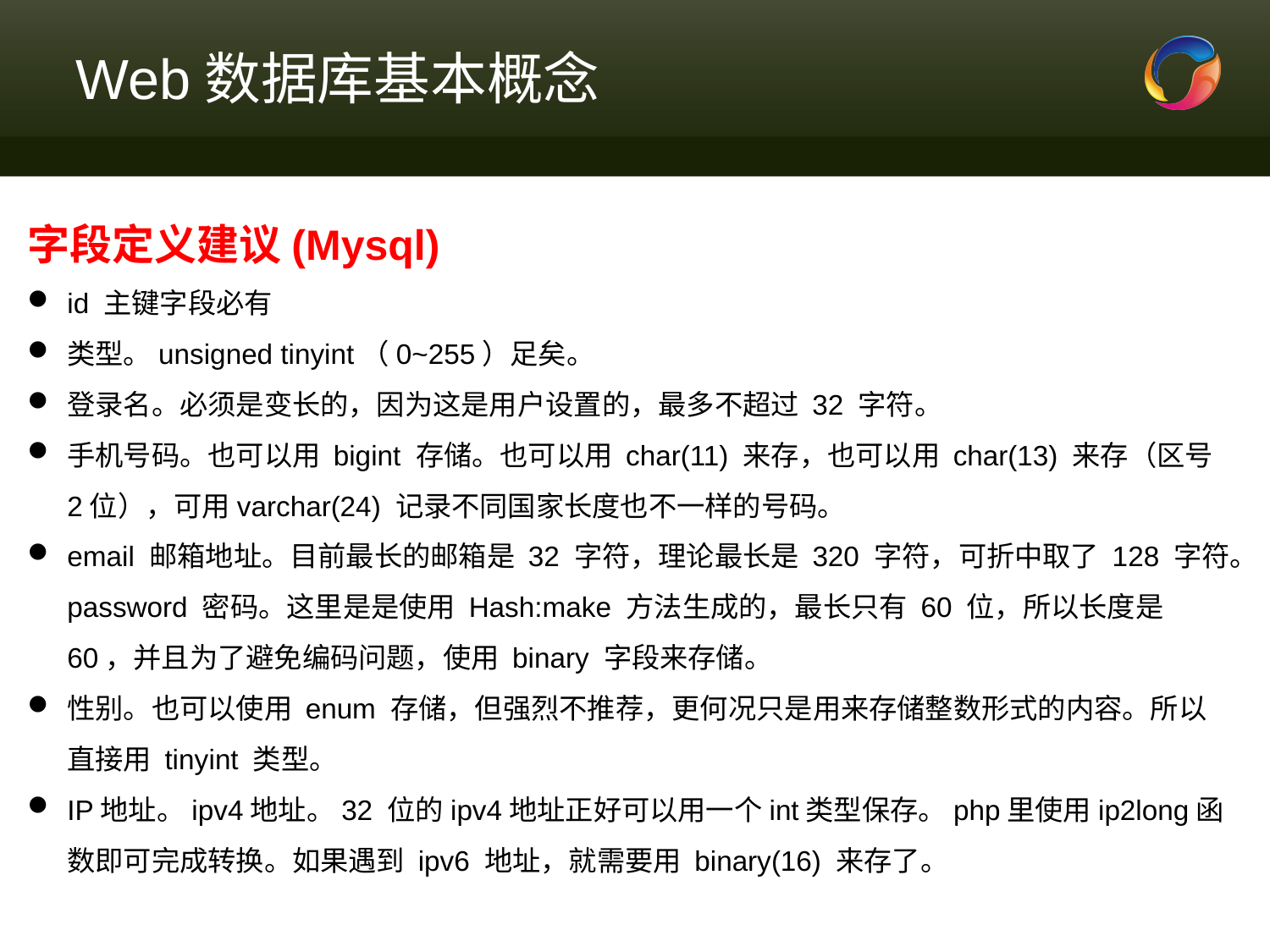

# Web数据库基本概念

字段定义建议(Mysql)
id 主键字段必有
类型。unsigned tinyint（0~255）足矣。
登录名。必须是变长的，因为这是用户设置的，最多不超过 32 字符。
手机号码。也可以用 bigint 存储。也可以用 char(11) 来存，也可以用 char(13) 来存（区号2位），可用varchar(24) 记录不同国家长度也不一样的号码。
email 邮箱地址。目前最长的邮箱是 32 字符，理论最长是 320 字符，可折中取了 128 字符。password 密码。这里是是使用 Hash:make 方法生成的，最长只有 60 位，所以长度是 60，并且为了避免编码问题，使用 binary 字段来存储。
性别。也可以使用 enum 存储，但强烈不推荐，更何况只是用来存储整数形式的内容。所以直接用 tinyint 类型。
IP地址。ipv4地址。32 位的ipv4地址正好可以用一个int类型保存。php里使用ip2long函数即可完成转换。如果遇到 ipv6 地址，就需要用 binary(16) 来存了。